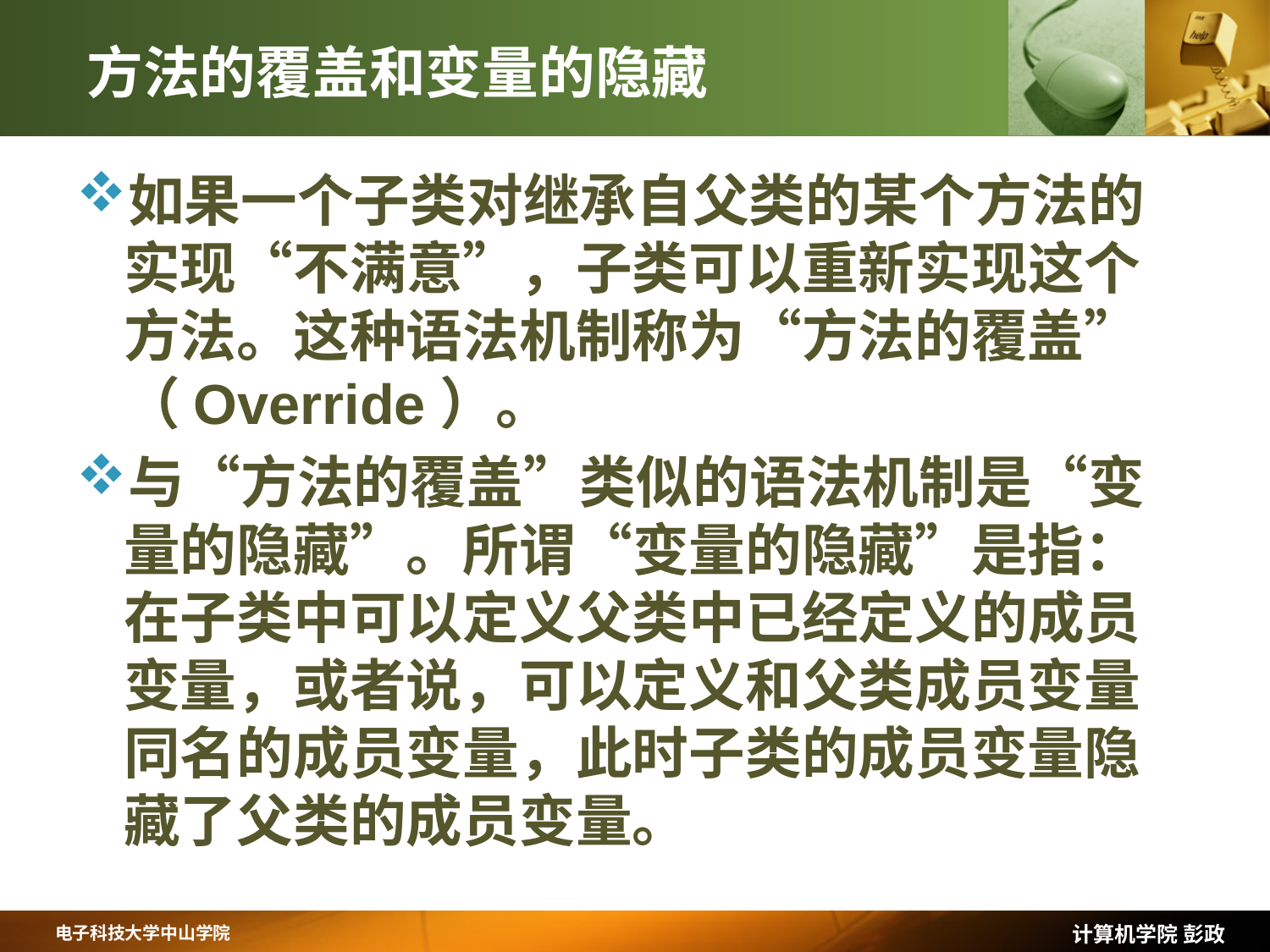

# 方法的覆盖和变量的隐藏
如果一个子类对继承自父类的某个方法的实现“不满意”，子类可以重新实现这个方法。这种语法机制称为“方法的覆盖”（Override）。
与“方法的覆盖”类似的语法机制是“变量的隐藏”。所谓“变量的隐藏”是指：在子类中可以定义父类中已经定义的成员变量，或者说，可以定义和父类成员变量同名的成员变量，此时子类的成员变量隐藏了父类的成员变量。
计算机学院 彭政
电子科技大学中山学院